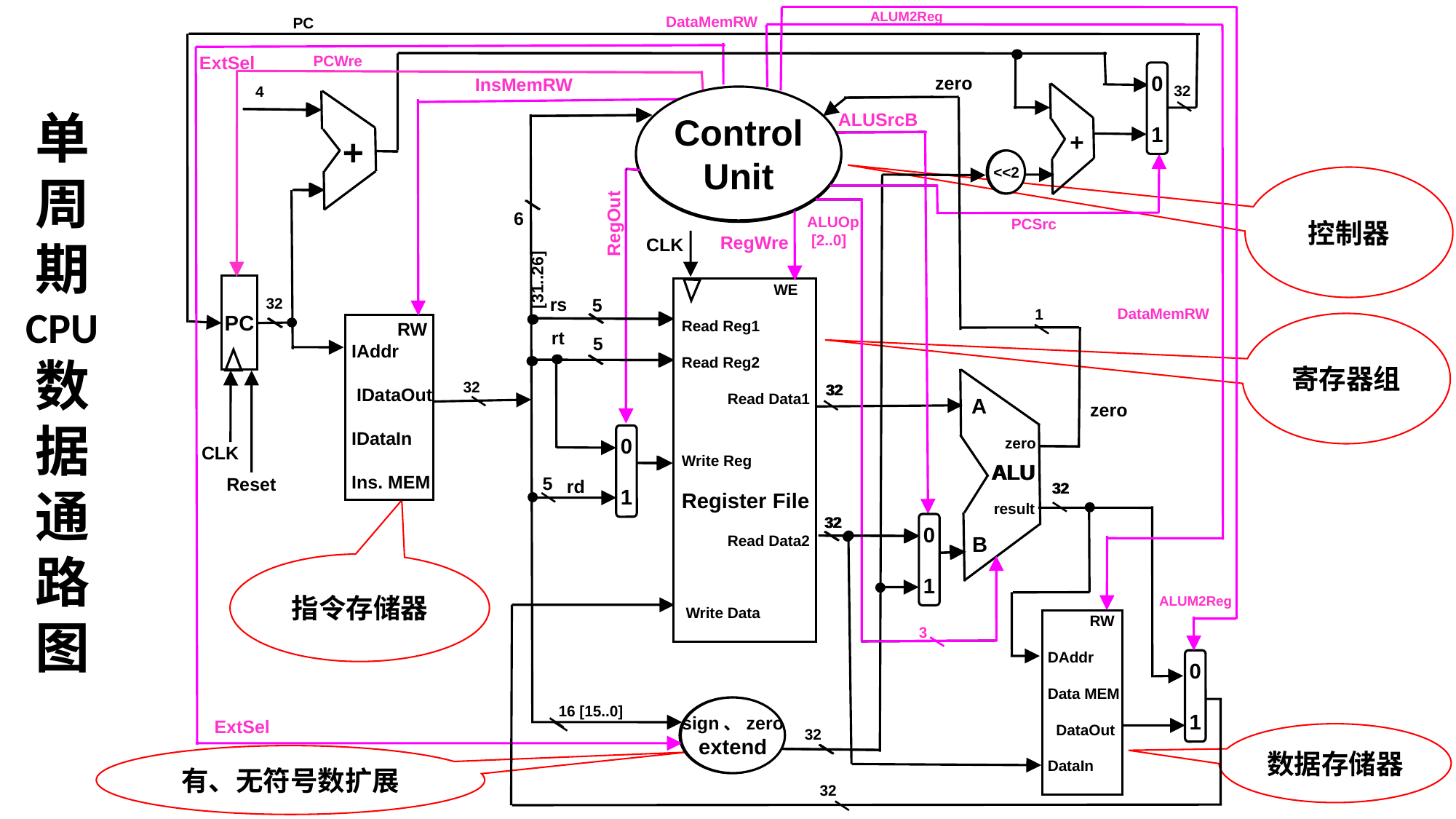

ALUM2Reg
DataMemRW

PC

ExtSel
PCWre

0

1
zero
InsMemRW

32
4

Control
Unit
Control
Unite

单
周
期
CPU
数
据
通
路
图

   ALUSrcB

+
+

<<2
<<2

控制器

6
RegOut
   ALUOp
    [2..0]
   PCSrc

   RegWre
CLK

   [31..26]
PC

                      WE

Read Reg1

Read Reg2

           Read Data1

Write Reg

Register File
           Read Data2

 Write Data

rs
32
5
DataMemRW
1
寄存器组

         RW
IAddr

 IDataOut

IDataIn

Ins. MEM

rt

5

32
32
32
A
zero

0

1
zero
CLK
ALU
ALU

5
 Reset
rd
32
32
result

32
32

0

1
B

指令存储器

ALUM2Reg

           RW

 DAddr

 Data MEM

   DataOut

 DataIn

3

0

1

16 [15..0]
sign、zero
extend
sign、zero
extend

ExtSel

32

数据存储器

有、无符号数扩展

32